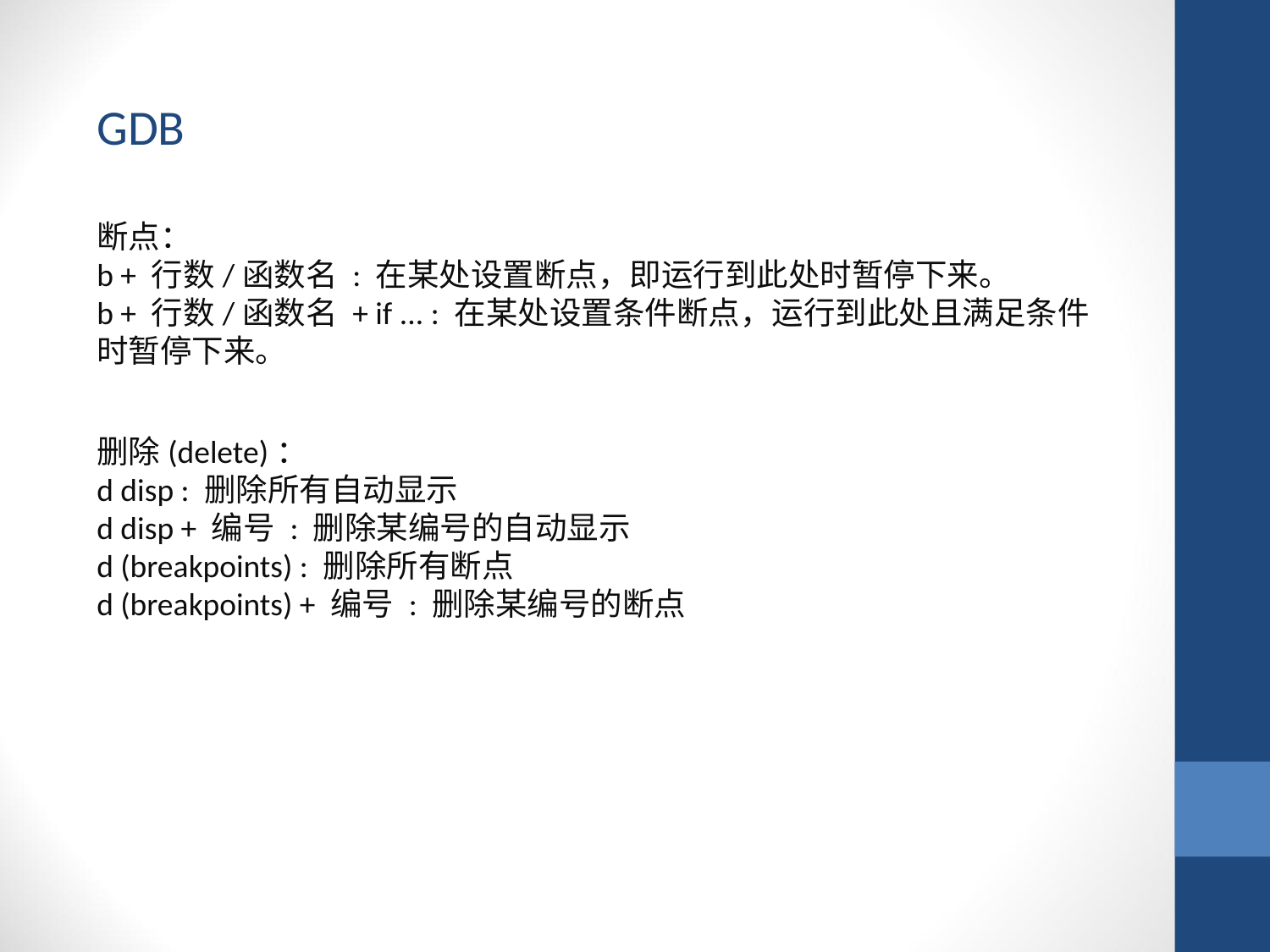

GDB
断点：
b + 行数/函数名 : 在某处设置断点，即运行到此处时暂停下来。
b + 行数/函数名 + if ... : 在某处设置条件断点，运行到此处且满足条件时暂停下来。
删除(delete)：
d disp : 删除所有自动显示
d disp + 编号 : 删除某编号的自动显示
d (breakpoints) : 删除所有断点
d (breakpoints) + 编号 : 删除某编号的断点